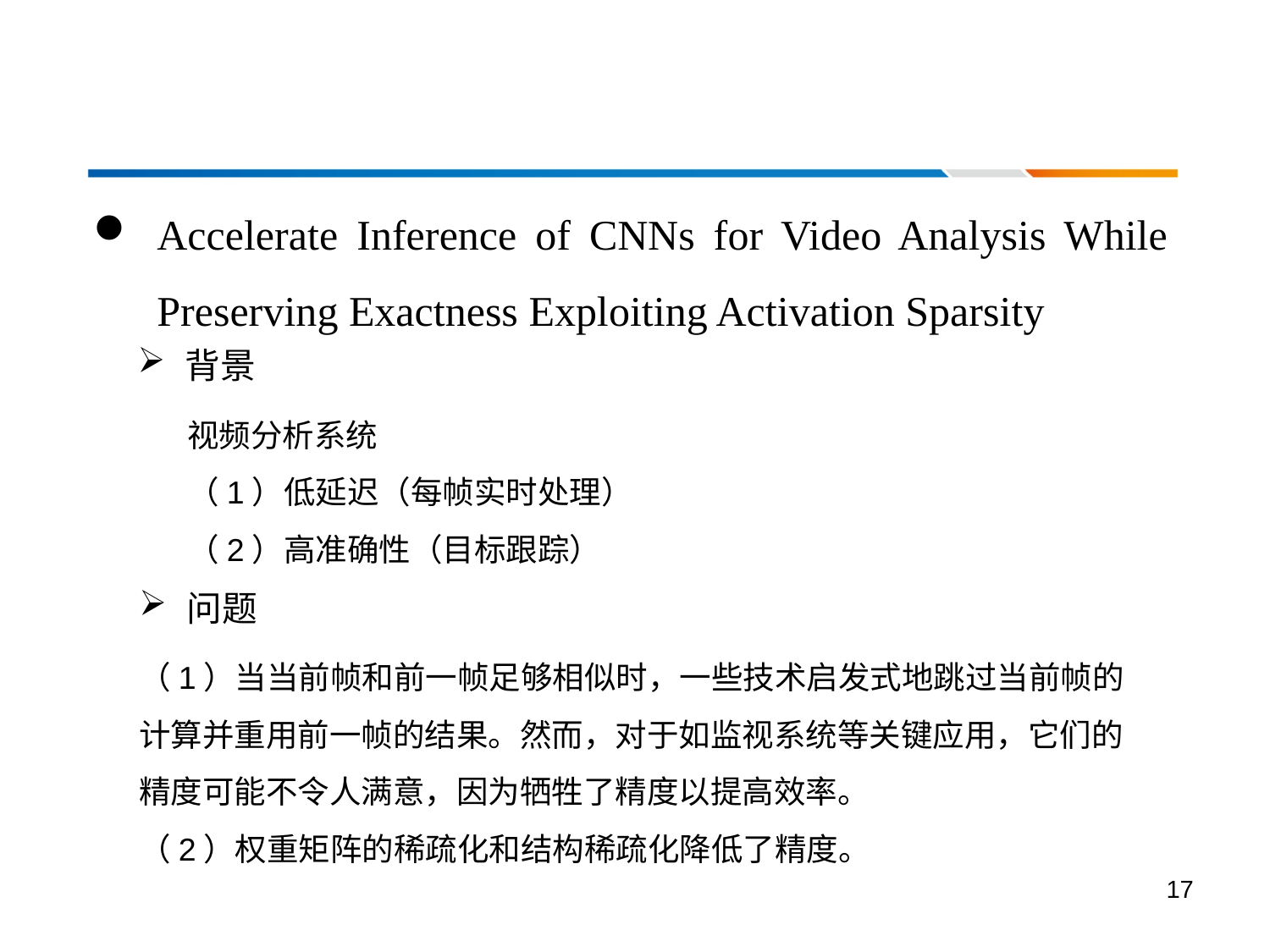

Accelerate Inference of CNNs for Video Analysis While Preserving Exactness Exploiting Activation Sparsity
背景
视频分析系统
（1）低延迟（每帧实时处理）
（2）高准确性（目标跟踪）
问题
（1）当当前帧和前一帧足够相似时，一些技术启发式地跳过当前帧的计算并重用前一帧的结果。然而，对于如监视系统等关键应用，它们的精度可能不令人满意，因为牺牲了精度以提高效率。
（2）权重矩阵的稀疏化和结构稀疏化降低了精度。
17